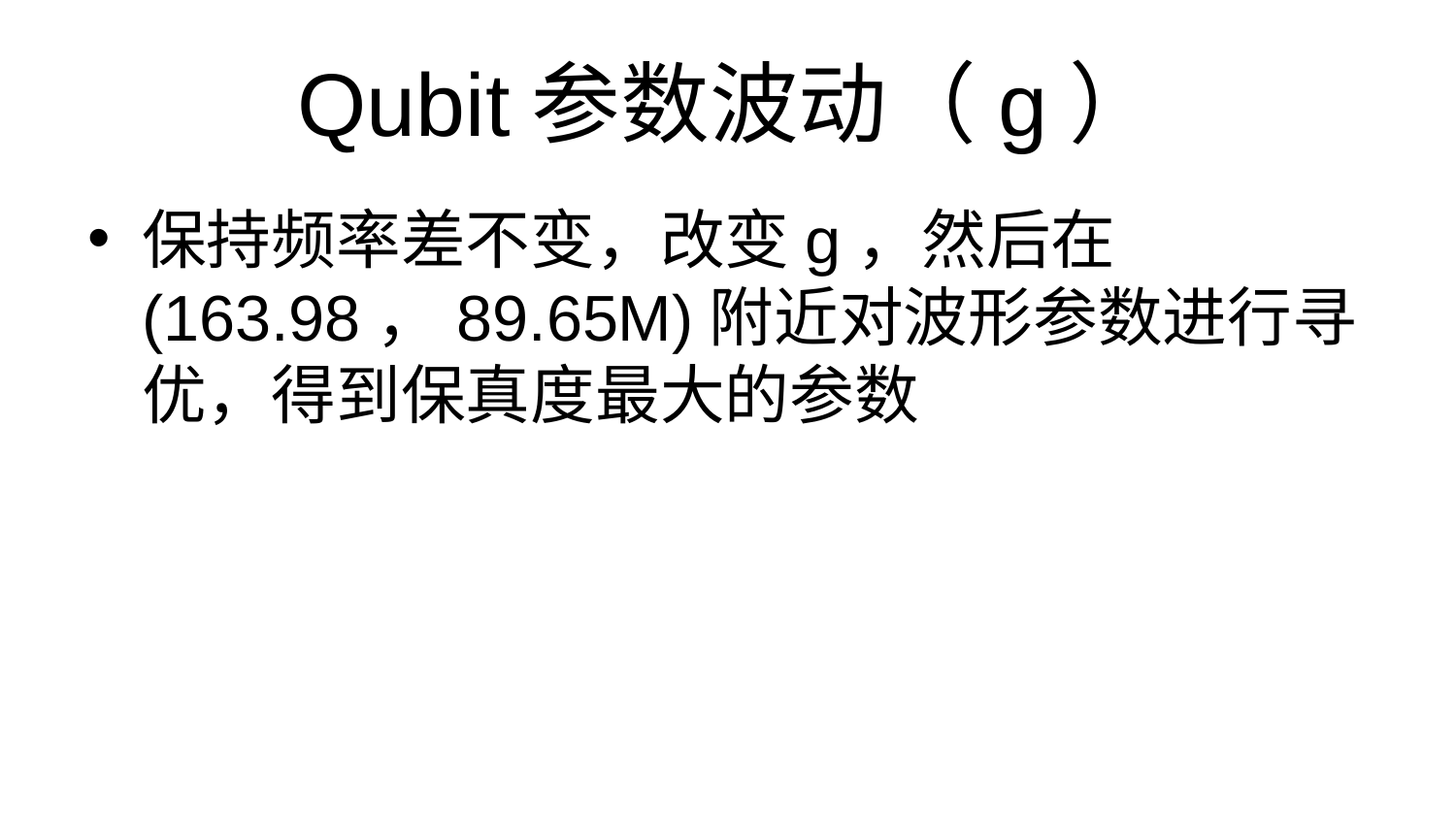

# Qubit参数波动（g）
保持频率差不变，改变g，然后在(163.98，89.65M)附近对波形参数进行寻优，得到保真度最大的参数